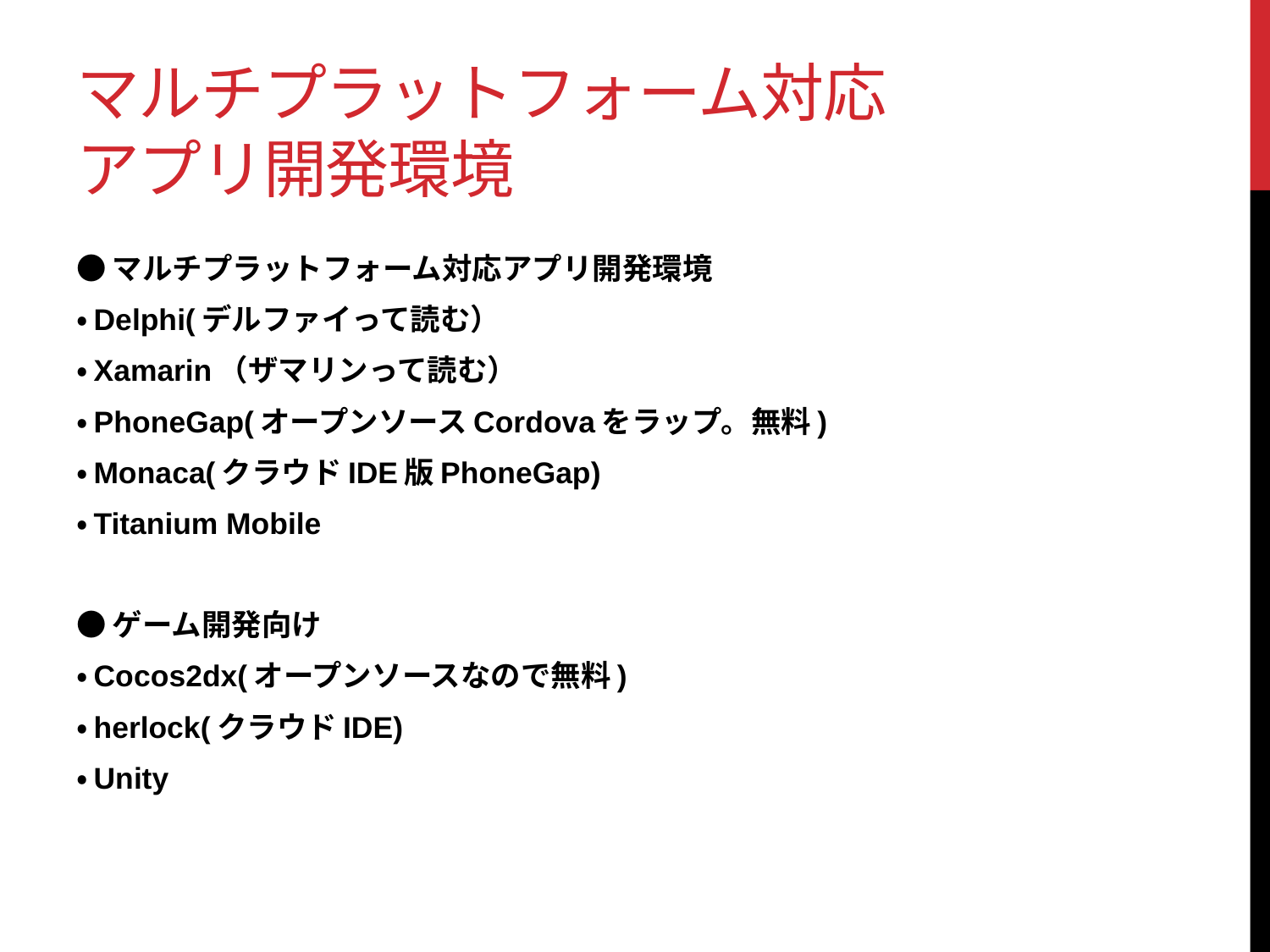

# マルチプラットフォーム対応 アプリ開発環境
●マルチプラットフォーム対応アプリ開発環境
・Delphi(デルファイって読む）
・Xamarin（ザマリンって読む）
・PhoneGap(オープンソースCordovaをラップ。無料)
・Monaca(クラウドIDE版PhoneGap)
・Titanium Mobile

●ゲーム開発向け
・Cocos2dx(オープンソースなので無料)
・herlock(クラウドIDE)
・Unity